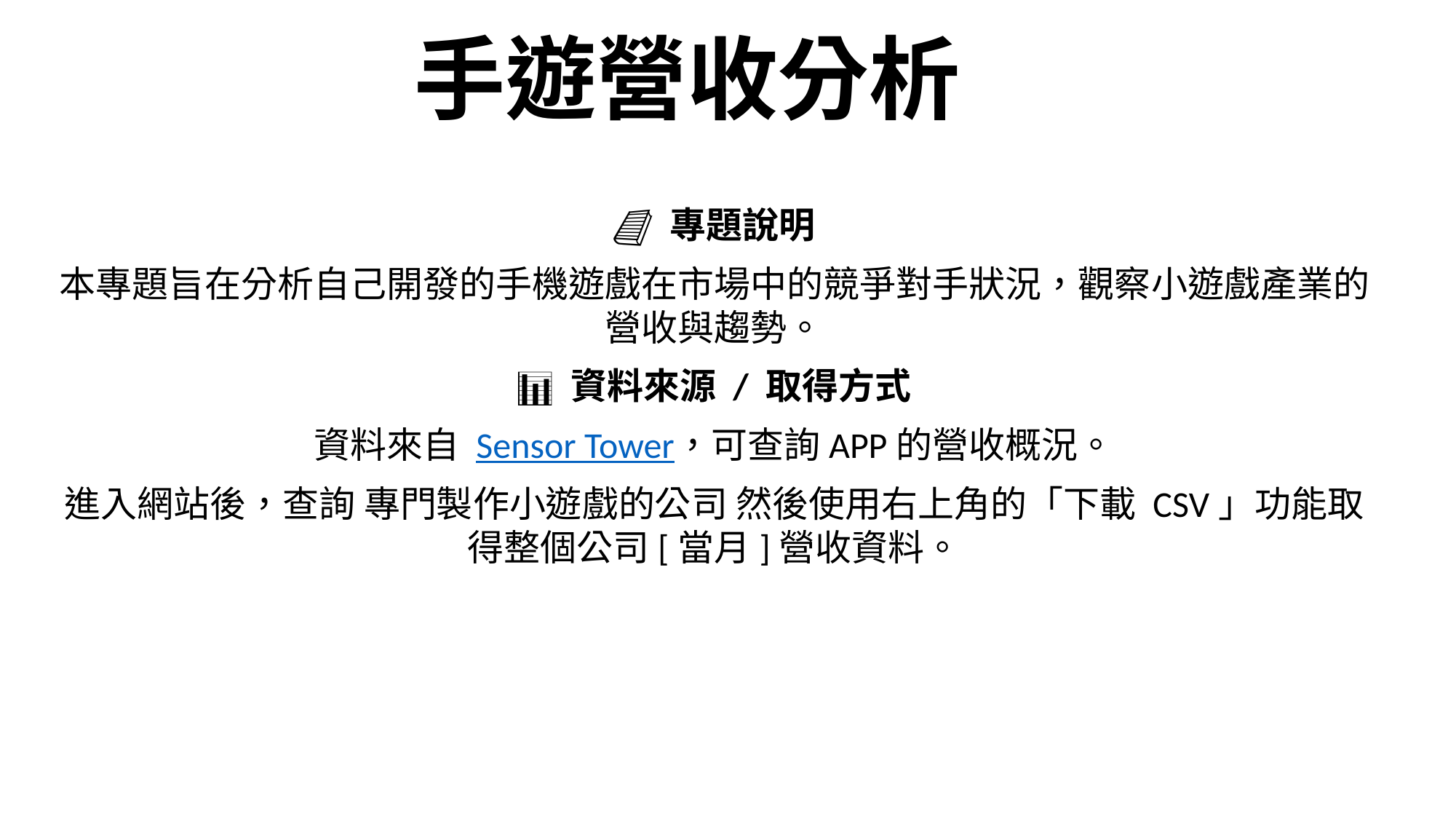

# 手遊營收分析

📘 專題說明
本專題旨在分析自己開發的手機遊戲在市場中的競爭對手狀況，觀察小遊戲產業的營收與趨勢。
📊 資料來源 / 取得方式
資料來自 Sensor Tower，可查詢APP的營收概況。
進入網站後，查詢 專門製作小遊戲的公司 然後使用右上角的「下載 CSV」功能取得整個公司[當月]營收資料。